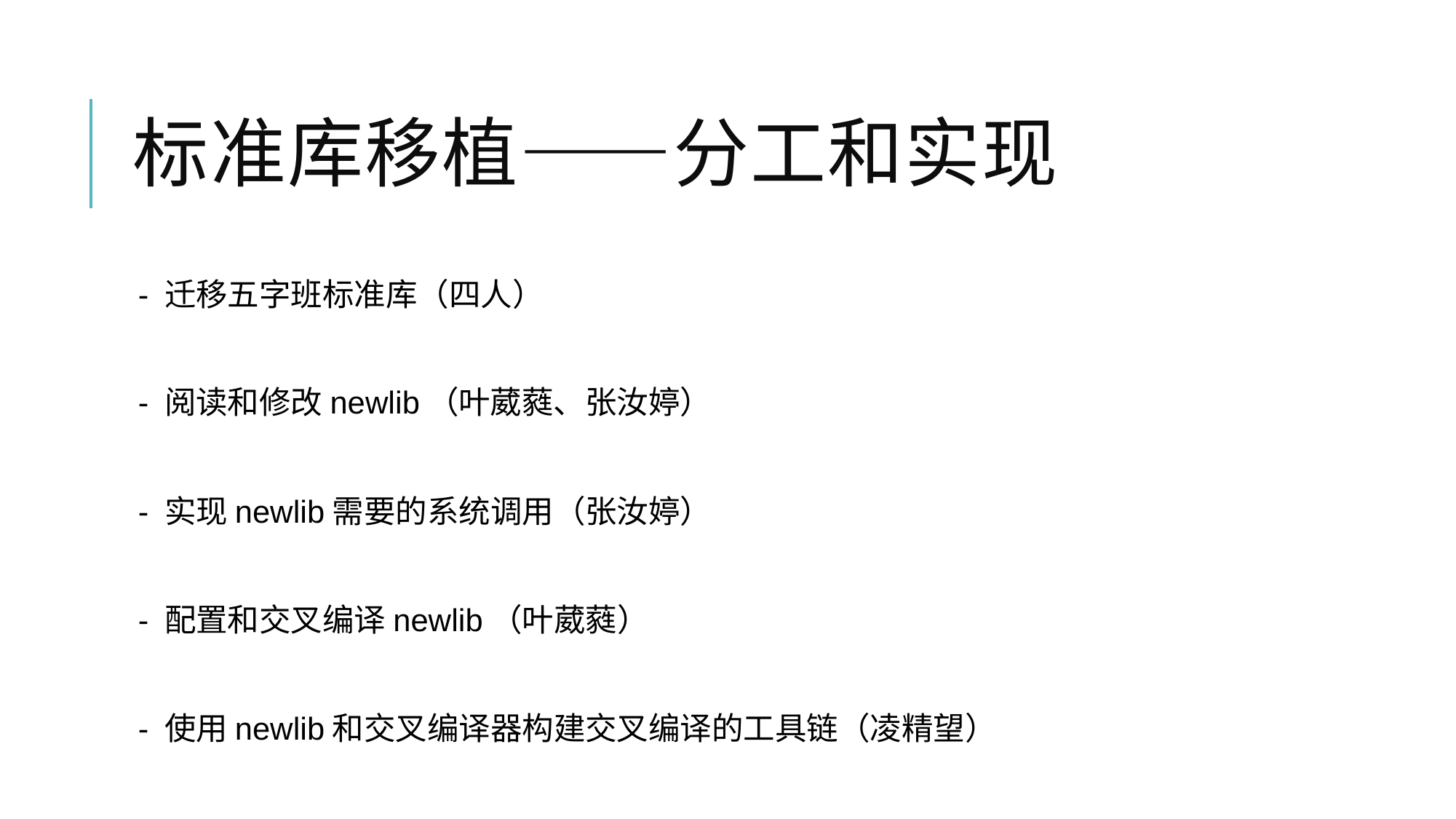

# 标准库移植——分工和实现
- 迁移五字班标准库（四人）

- 阅读和修改newlib（叶葳蕤、张汝婷）

- 实现newlib需要的系统调用（张汝婷）

- 配置和交叉编译newlib（叶葳蕤）

- 使用newlib和交叉编译器构建交叉编译的工具链（凌精望）